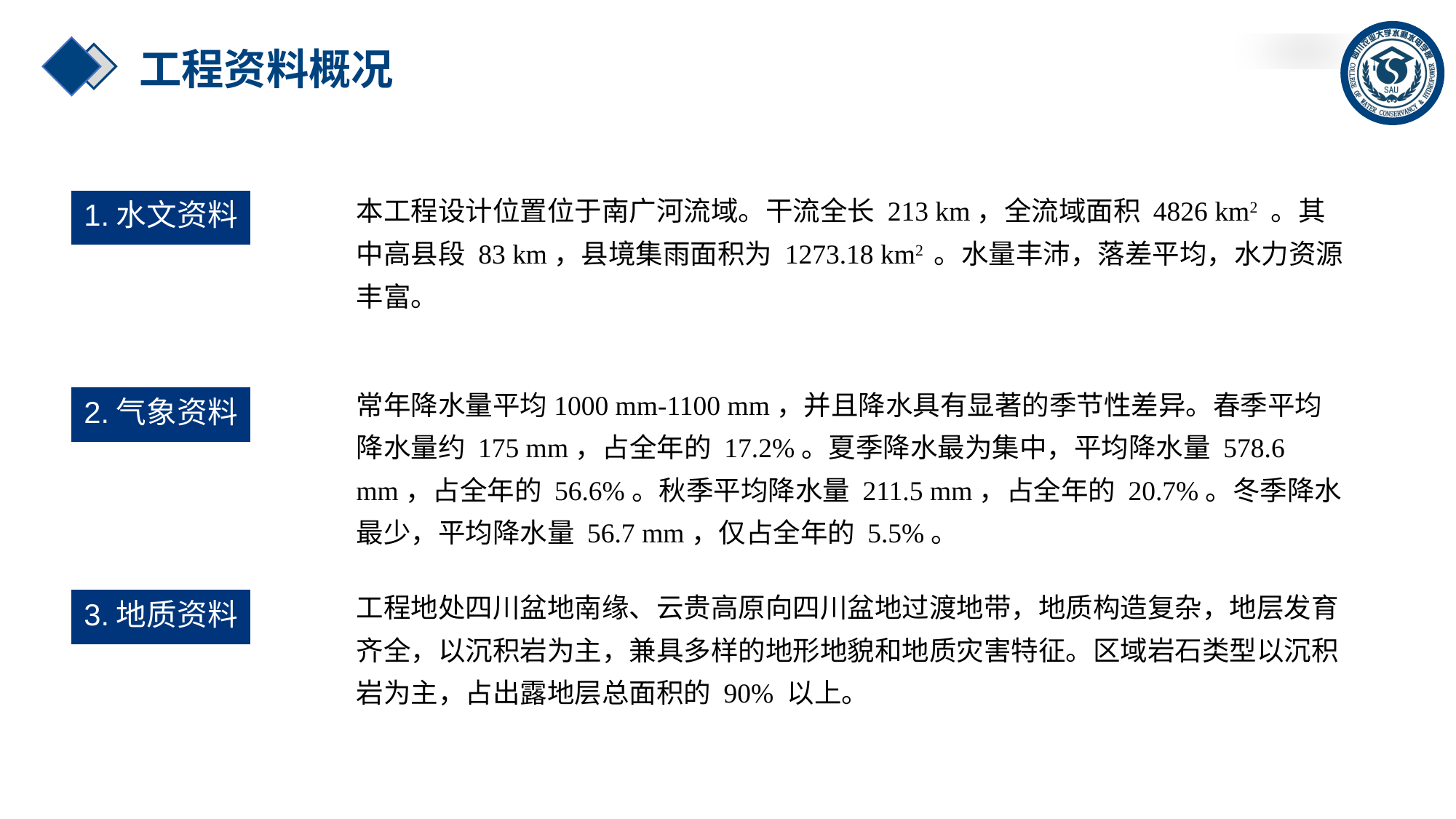

工程资料概况
本工程设计位置位于南广河流域。干流全长 213 km，全流域面积 4826 km2 。其中高县段 83 km，县境集雨面积为 1273.18 km2 。水量丰沛，落差平均，水力资源丰富。
1.水文资料
常年降水量平均1000 mm-1100 mm，并且降水具有显著的季节性差异。春季平均降水量约 175 mm，占全年的 17.2%。夏季降水最为集中，平均降水量 578.6 mm，占全年的 56.6%。秋季平均降水量 211.5 mm，占全年的 20.7%。冬季降水最少，平均降水量 56.7 mm，仅占全年的 5.5%。
2.气象资料
工程地处四川盆地南缘、云贵高原向四川盆地过渡地带，地质构造复杂，地层发育齐全，以沉积岩为主，兼具多样的地形地貌和地质灾害特征。区域岩石类型以沉积岩为主，占出露地层总面积的 90% 以上。
3.地质资料